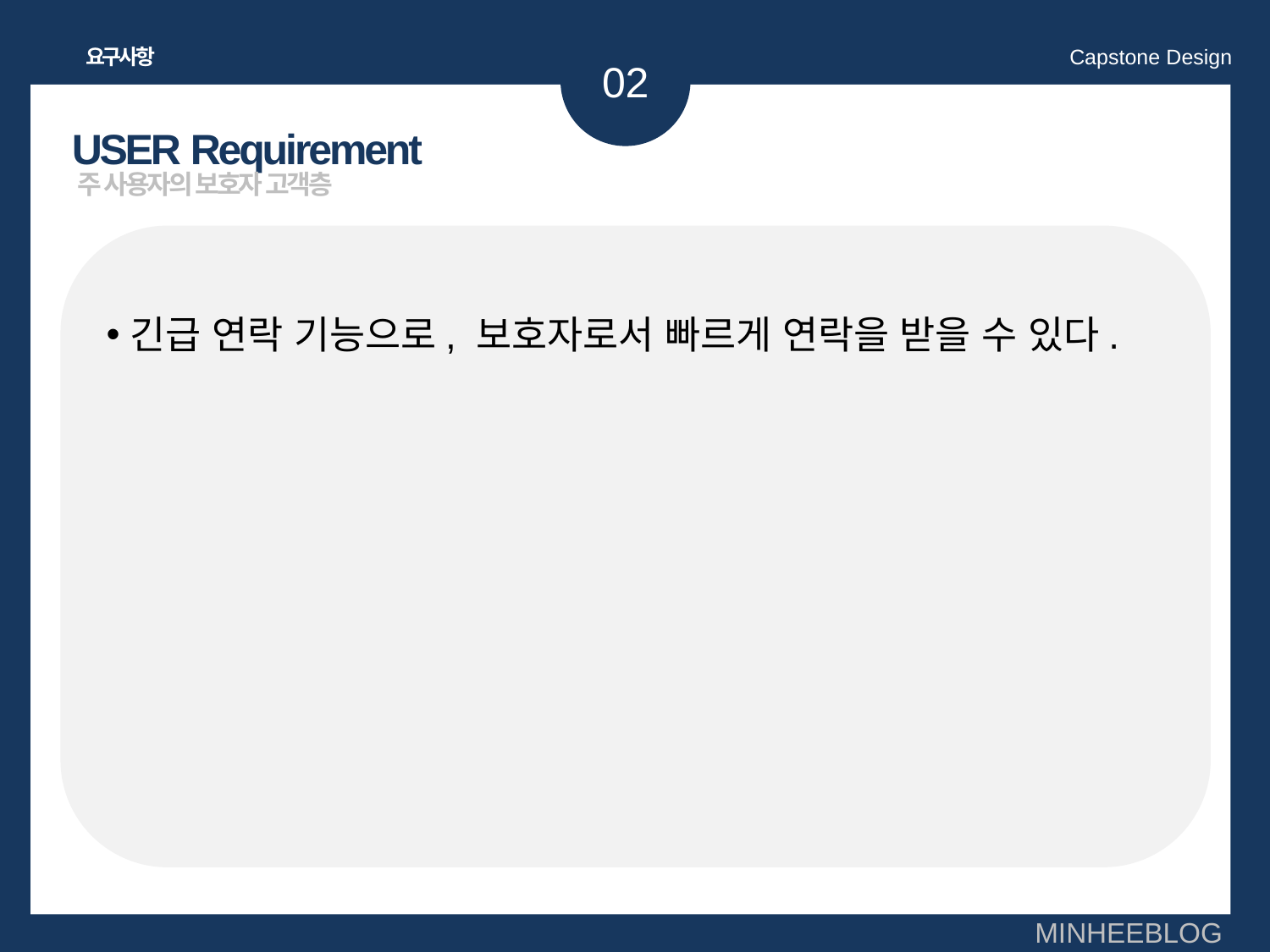

02
요구사항
Capstone Design

USER Requirement

주 사용자의 보호자 고객층

긴급 연락 기능으로, 보호자로서 빠르게 연락을 받을 수 있다.
MINHEEBLOG